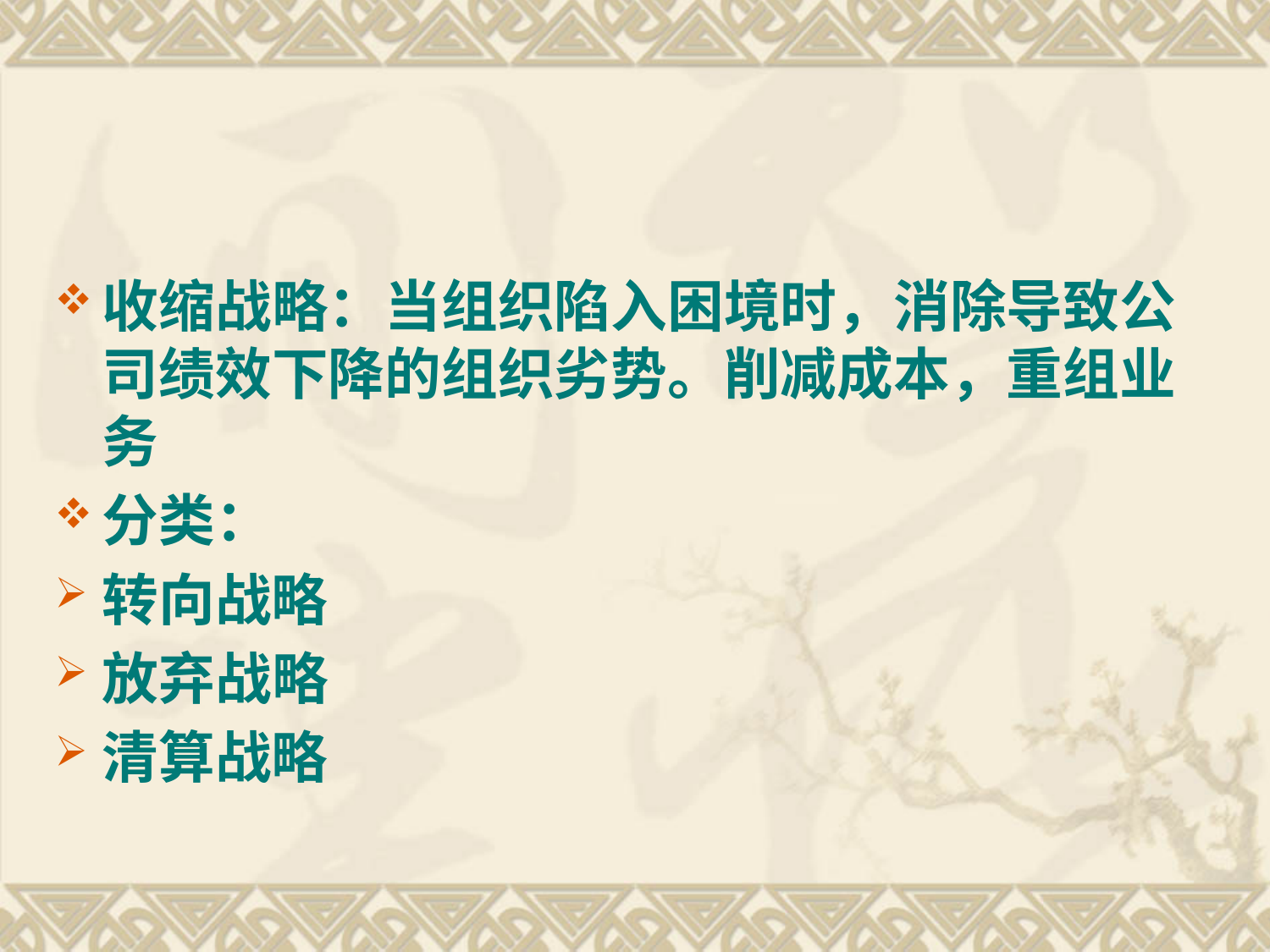

#
收缩战略：当组织陷入困境时，消除导致公司绩效下降的组织劣势。削减成本，重组业务
分类：
转向战略
放弃战略
清算战略